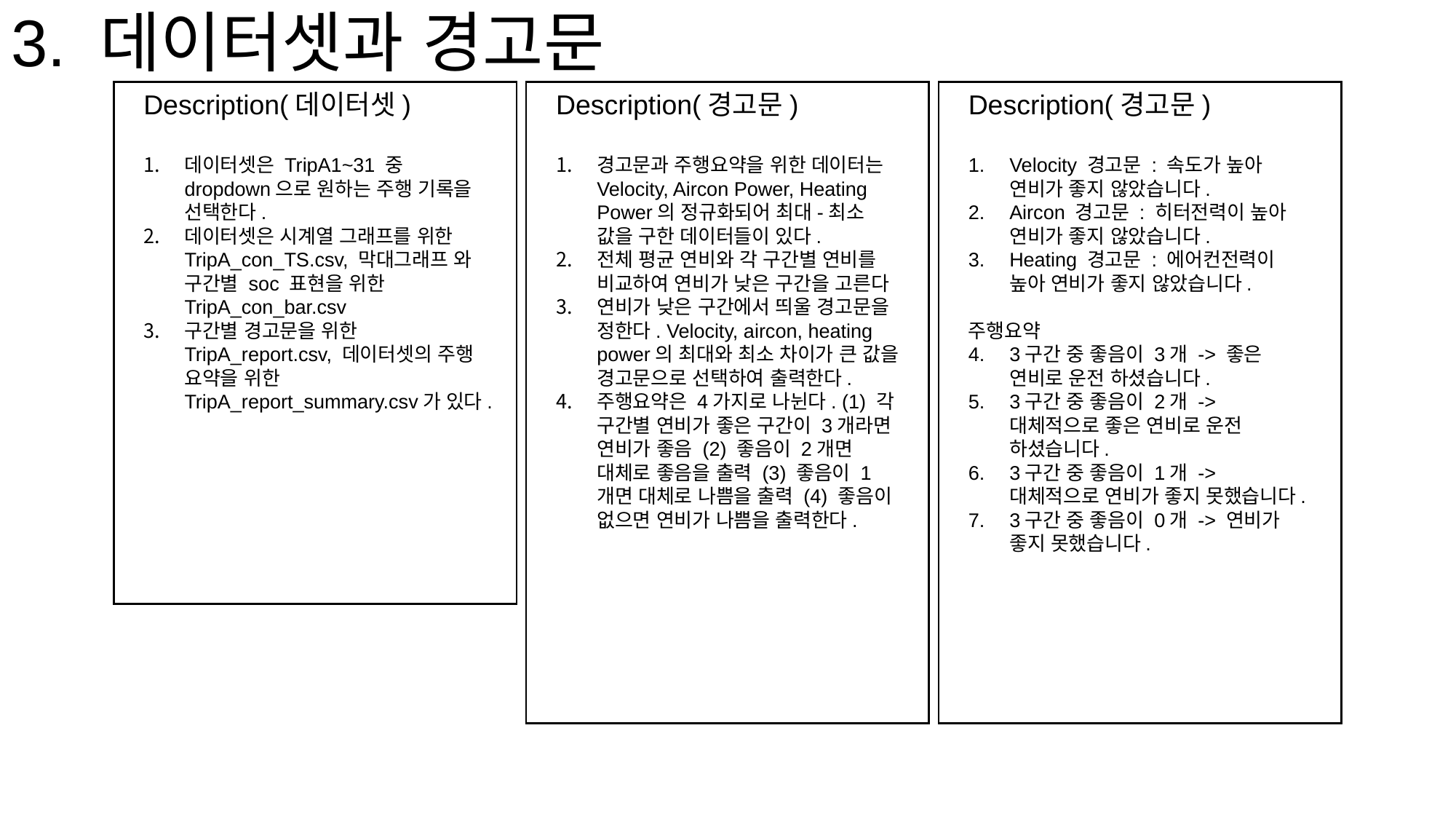

# 3. 데이터셋과 경고문

Description(데이터셋)

데이터셋은 TripA1~31 중 dropdown으로 원하는 주행 기록을 선택한다.
데이터셋은 시계열 그래프를 위한 TripA_con_TS.csv, 막대그래프 와 구간별 soc 표현을 위한 TripA_con_bar.csv
구간별 경고문을 위한 TripA_report.csv, 데이터셋의 주행 요약을 위한 TripA_report_summary.csv가 있다.

Description(경고문)

경고문과 주행요약을 위한 데이터는 Velocity, Aircon Power, Heating Power의 정규화되어 최대-최소 값을 구한 데이터들이 있다.
전체 평균 연비와 각 구간별 연비를 비교하여 연비가 낮은 구간을 고른다
연비가 낮은 구간에서 띄울 경고문을 정한다. Velocity, aircon, heating power의 최대와 최소 차이가 큰 값을 경고문으로 선택하여 출력한다.
주행요약은 4가지로 나뉜다. (1) 각 구간별 연비가 좋은 구간이 3개라면 연비가 좋음 (2) 좋음이 2개면 대체로 좋음을 출력 (3) 좋음이 1개면 대체로 나쁨을 출력 (4) 좋음이 없으면 연비가 나쁨을 출력한다.

Description(경고문)

Velocity 경고문 : 속도가 높아 연비가 좋지 않았습니다.
Aircon 경고문 : 히터전력이 높아 연비가 좋지 않았습니다.
Heating 경고문 : 에어컨전력이 높아 연비가 좋지 않았습니다.

주행요약
3구간 중 좋음이 3개 -> 좋은 연비로 운전 하셨습니다.
3구간 중 좋음이 2개 -> 대체적으로 좋은 연비로 운전 하셨습니다.
3구간 중 좋음이 1개 -> 대체적으로 연비가 좋지 못했습니다.
3구간 중 좋음이 0개 -> 연비가 좋지 못했습니다.